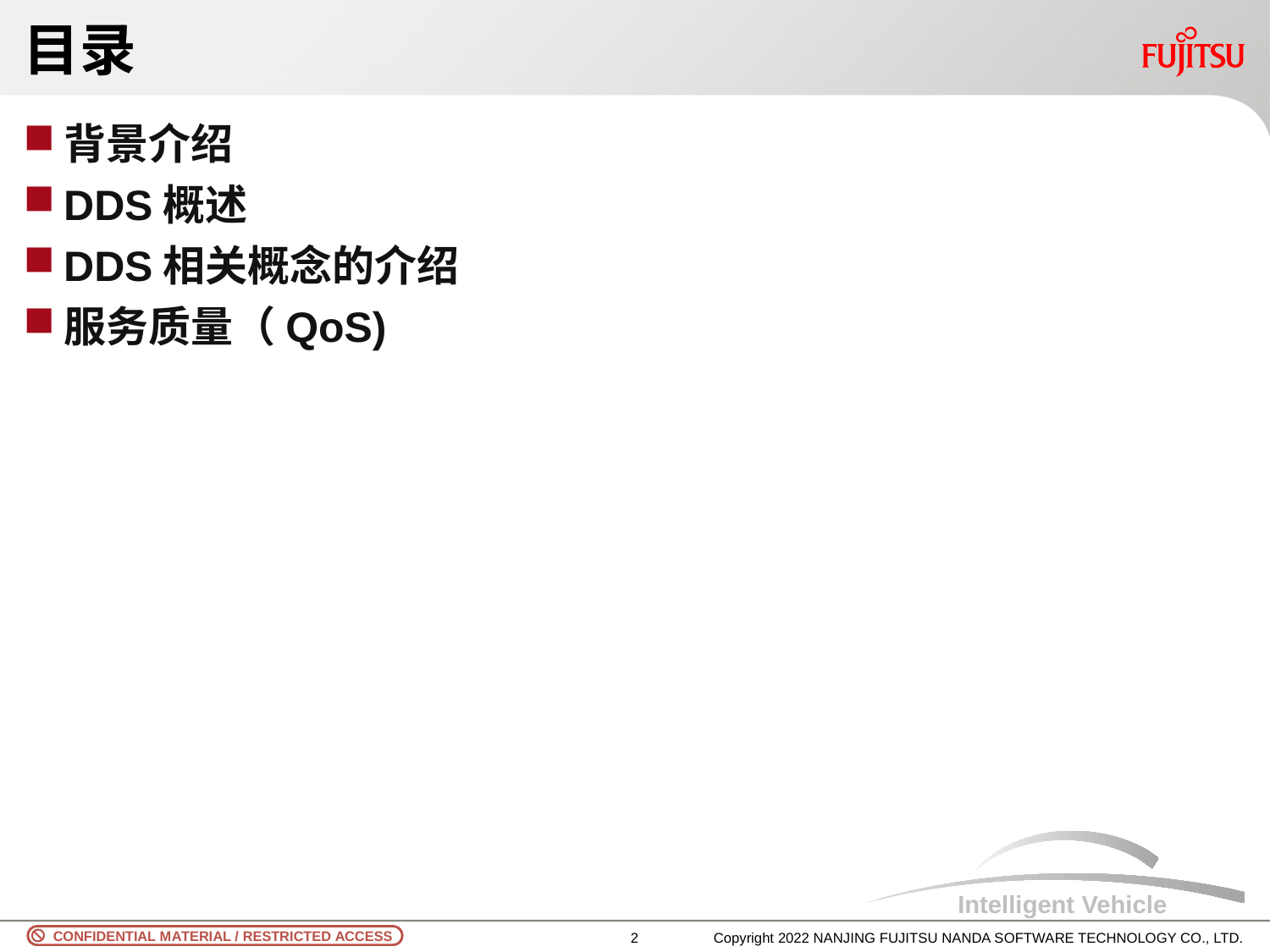

# 目录
背景介绍
DDS概述
DDS相关概念的介绍
服务质量（QoS)
2
Copyright 2022 NANJING FUJITSU NANDA SOFTWARE TECHNOLOGY CO., LTD.